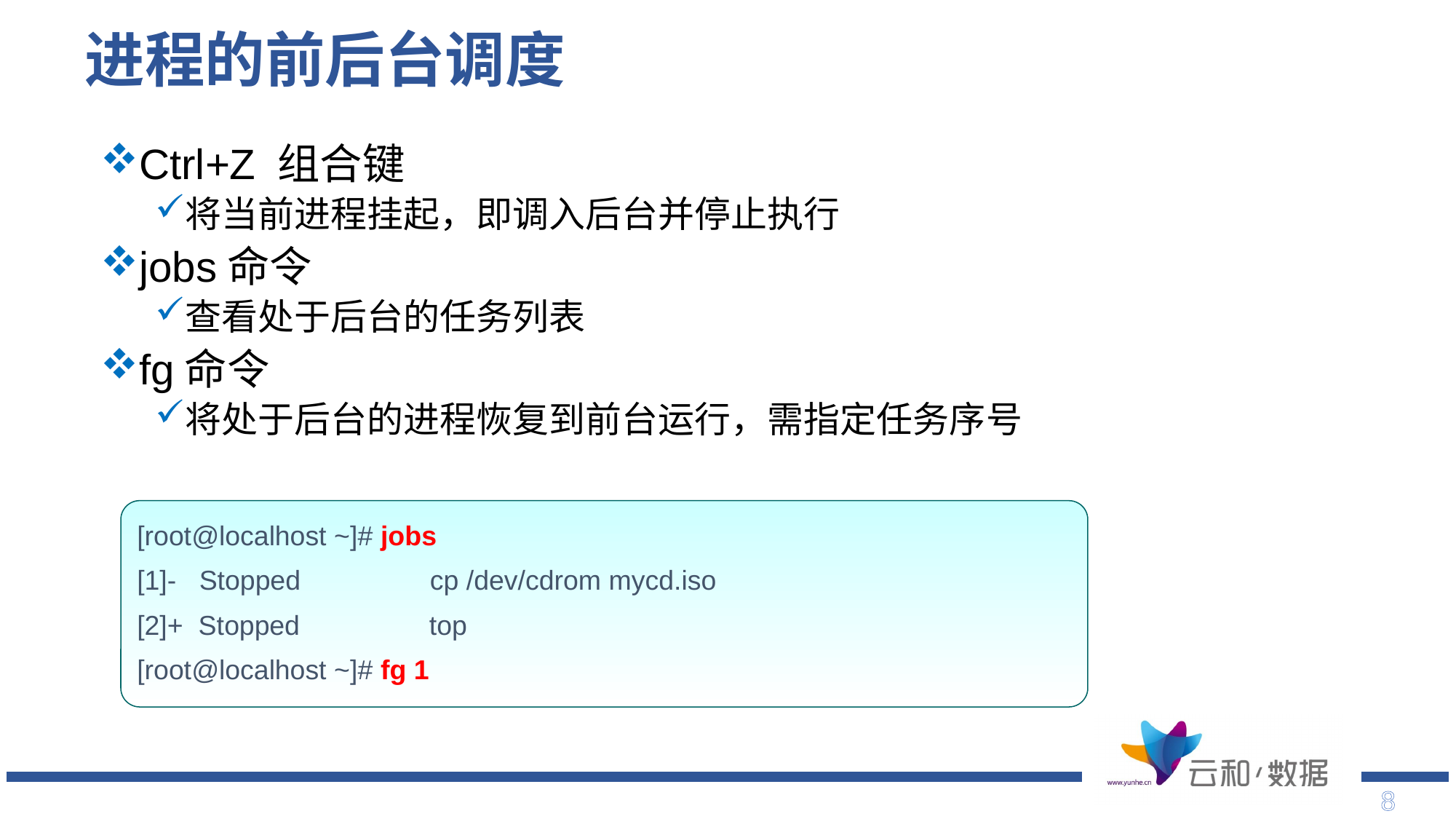

# 进程的前后台调度
Ctrl+Z 组合键
将当前进程挂起，即调入后台并停止执行
jobs命令
查看处于后台的任务列表
fg命令
将处于后台的进程恢复到前台运行，需指定任务序号
[root@localhost ~]# jobs
[1]-   Stopped                 cp /dev/cdrom mycd.iso
[2]+  Stopped                 top
[root@localhost ~]# fg 1